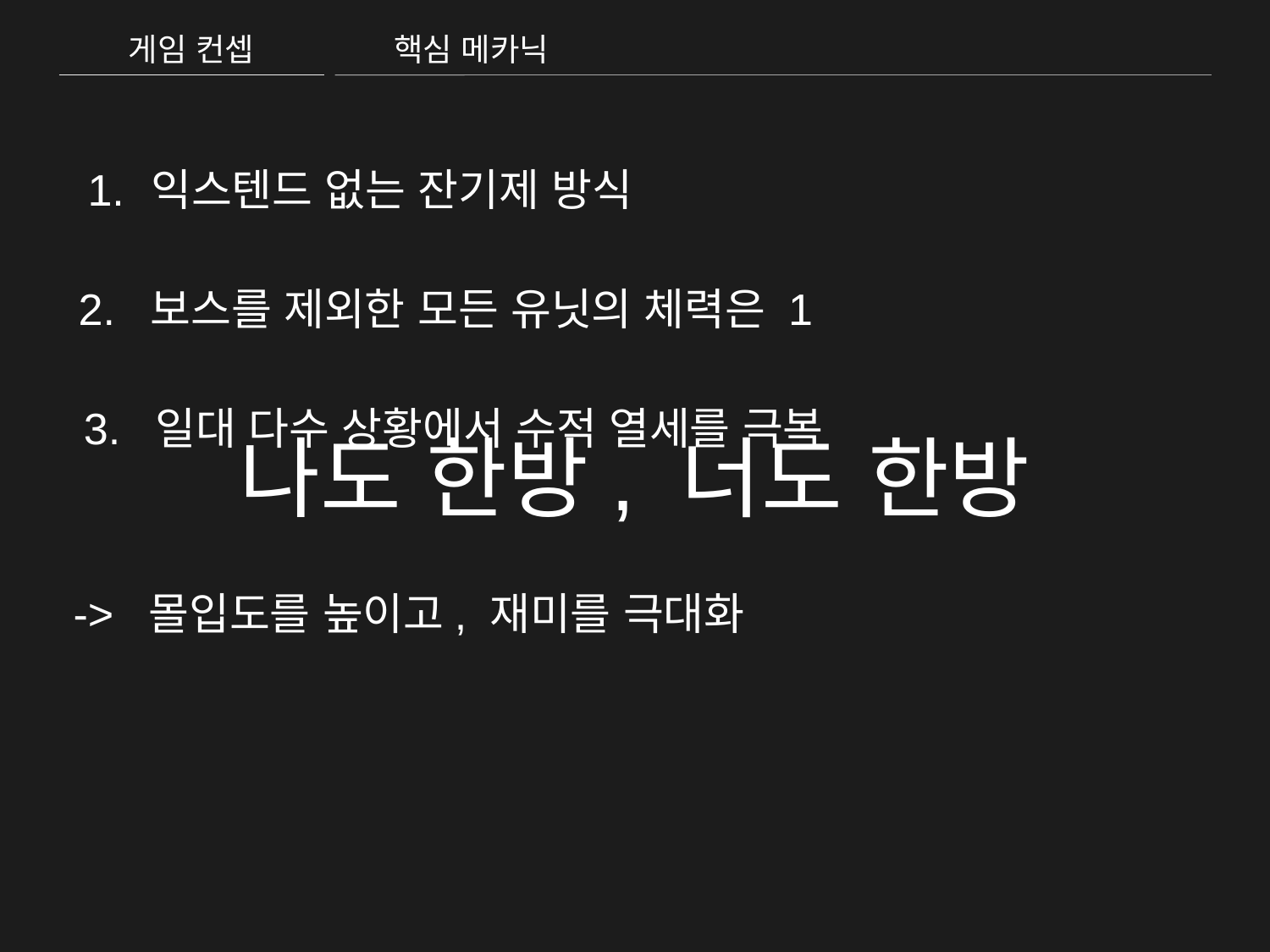

게임 컨셉
핵심 메카닉
익스텐드 없는 잔기제 방식
2.  보스를 제외한 모든 유닛의 체력은 1
3.  일대 다수 상황에서 수적 열세를 극복
나도 한방, 너도 한방
->  몰입도를 높이고, 재미를 극대화